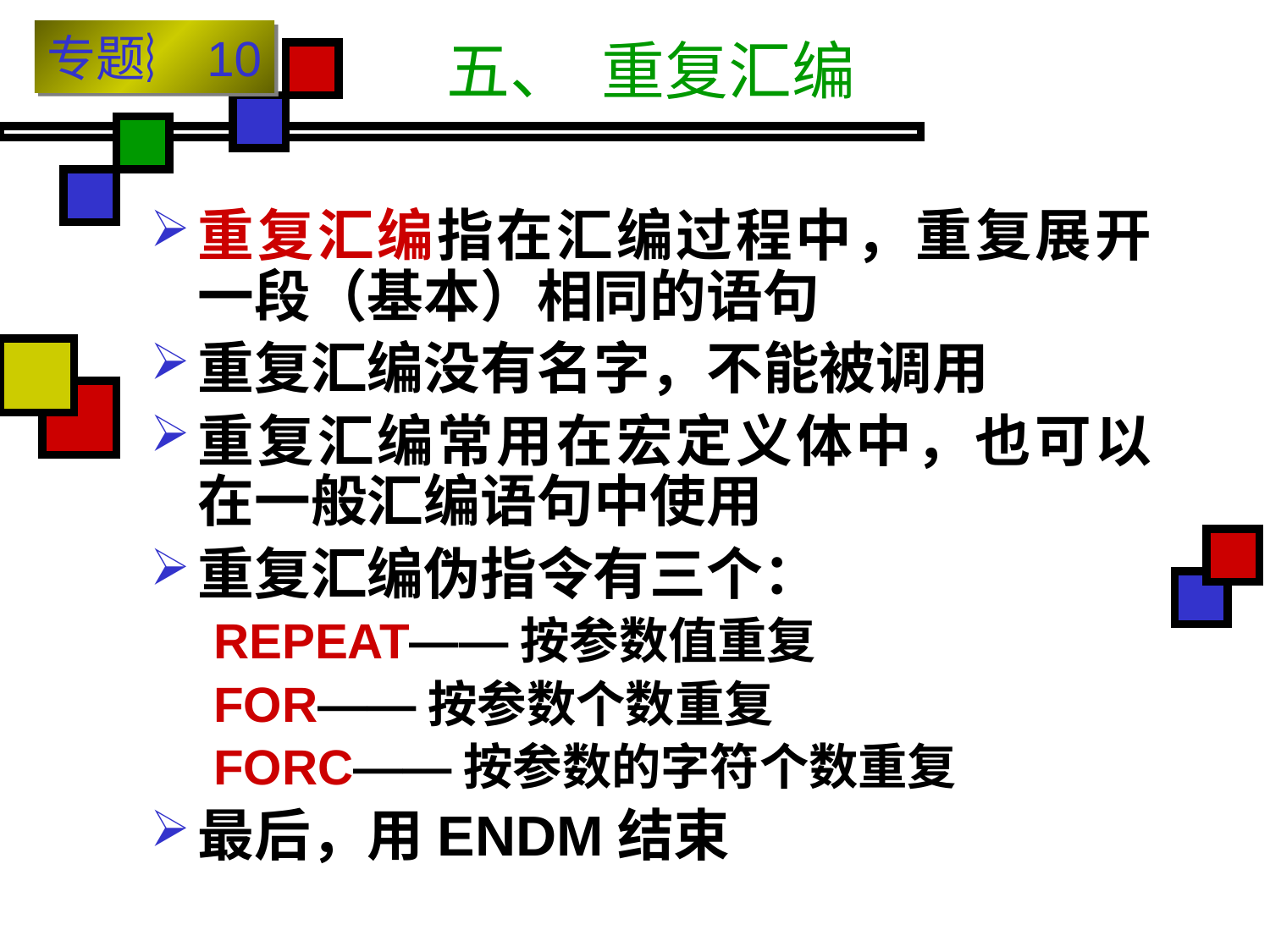

# 五、  重复汇编
专题︴10

重复汇编指在汇编过程中，重复展开一段（基本）相同的语句
重复汇编没有名字，不能被调用
重复汇编常用在宏定义体中，也可以在一般汇编语句中使用
重复汇编伪指令有三个：
REPEAT——按参数值重复
FOR——按参数个数重复
FORC——按参数的字符个数重复
最后，用ENDM结束